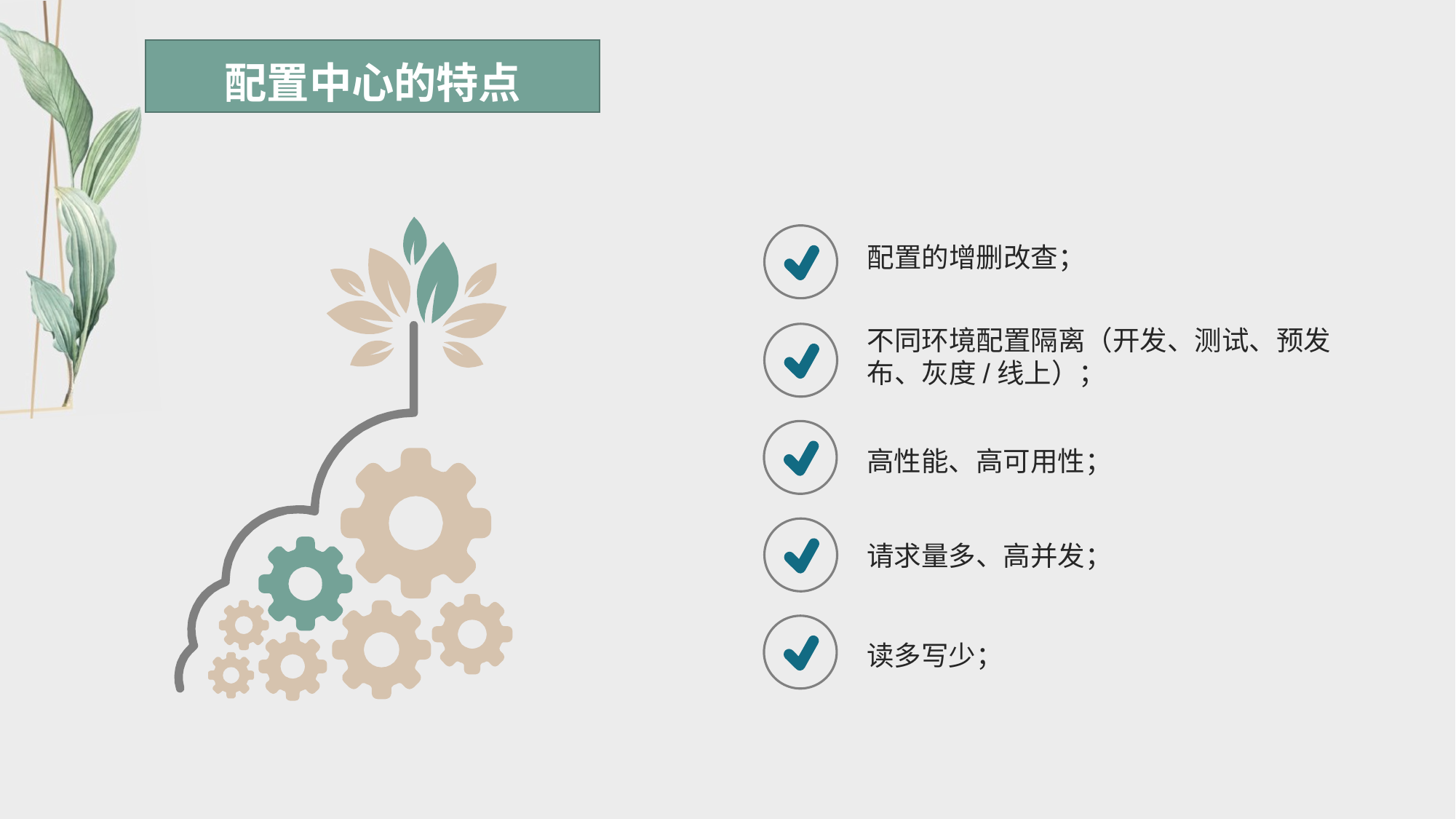

配置中心的特点

配置的增删改查；
不同环境配置隔离（开发、测试、预发布、灰度/线上）；

高性能、高可用性；

请求量多、高并发；

读多写少；